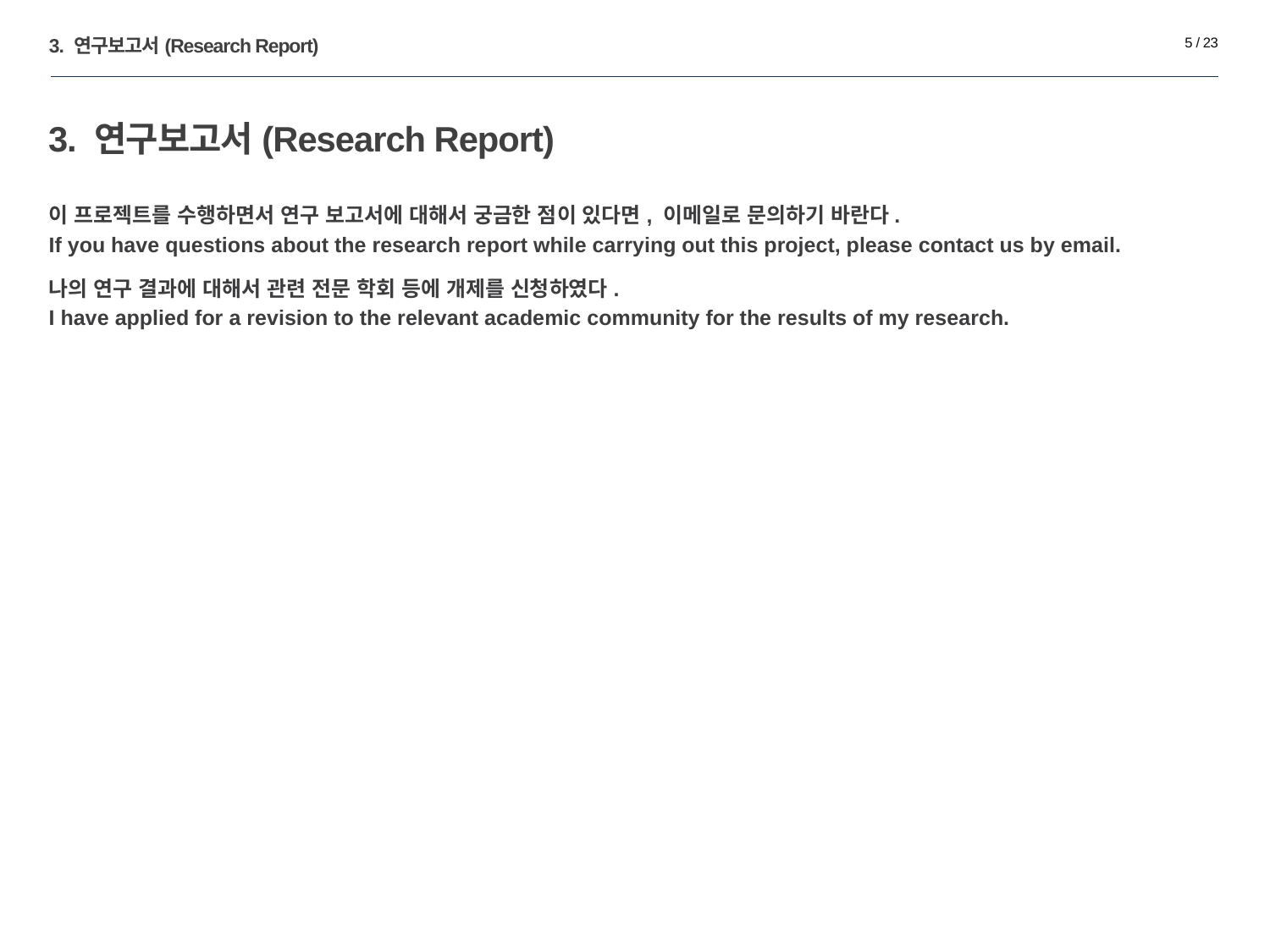

3. 연구보고서(Research Report)
5 / 23
# 3. 연구보고서(Research Report)
이 프로젝트를 수행하면서 연구 보고서에 대해서 궁금한 점이 있다면, 이메일로 문의하기 바란다.
If you have questions about the research report while carrying out this project, please contact us by email.
나의 연구 결과에 대해서 관련 전문 학회 등에 개제를 신청하였다.
I have applied for a revision to the relevant academic community for the results of my research.